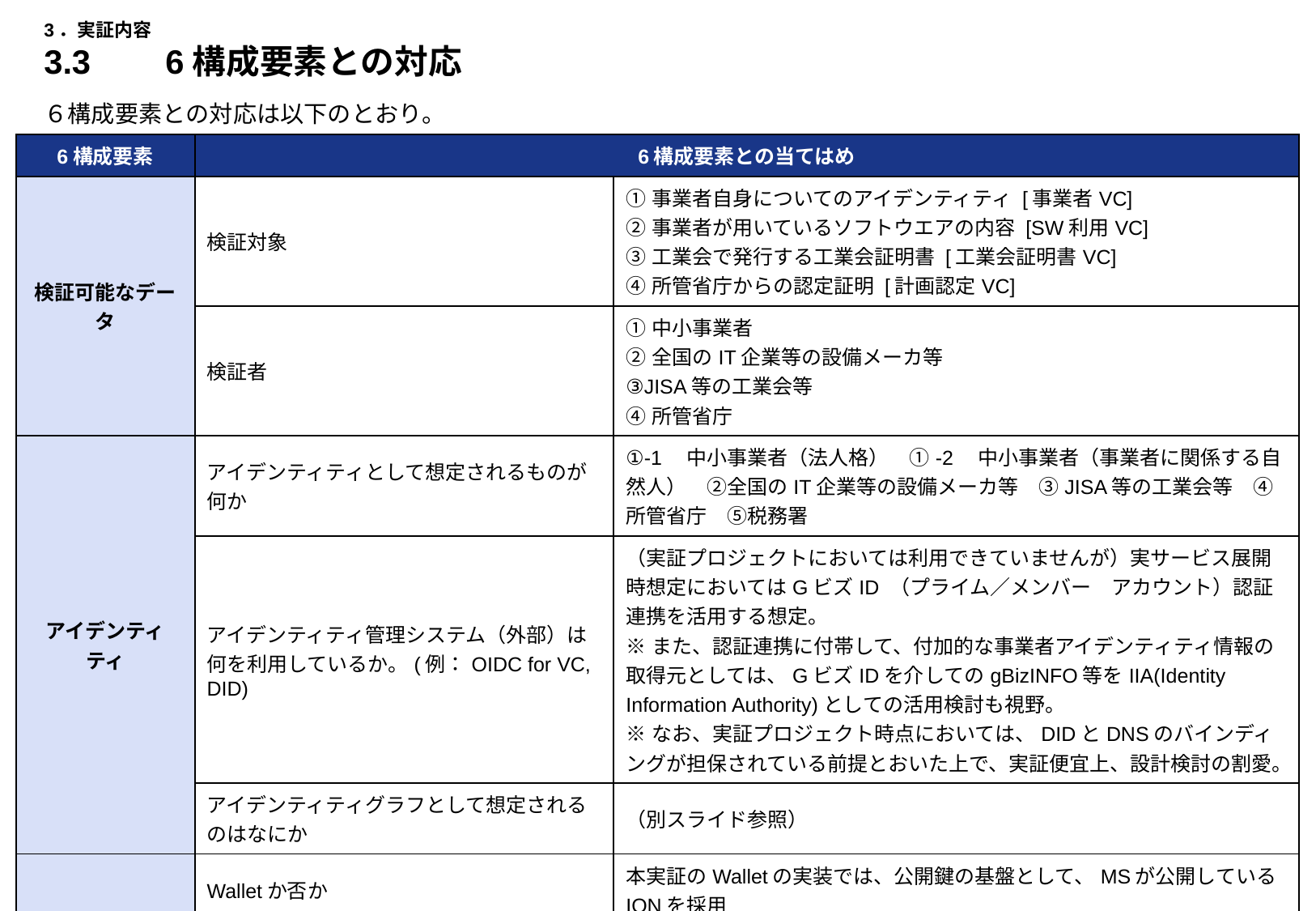

# 3．実証内容 3.3	6構成要素との対応
６構成要素との対応は以下のとおり。
| 6構成要素 | 6構成要素との当てはめ |  |
| --- | --- | --- |
| 検証可能なデータ | 検証対象 | ①事業者自身についてのアイデンティティ [事業者VC] ②事業者が用いているソフトウエアの内容 [SW利用VC] ③工業会で発行する工業会証明書 [工業会証明書VC] ④所管省庁からの認定証明 [計画認定VC] |
|  | 検証者 | ①中小事業者 ②全国のIT企業等の設備メーカ等 ③JISA等の工業会等 ④所管省庁 |
| アイデンティティ | アイデンティティとして想定されるものが何か | ①-1　中小事業者（法人格）　①-2　中小事業者（事業者に関係する自然人）　②全国のIT企業等の設備メーカ等　③JISA等の工業会等　④所管省庁　⑤税務署 |
|  | アイデンティティ管理システム（外部）は何を利用しているか。(例：OIDC for VC, DID) | （実証プロジェクトにおいては利用できていませんが）実サービス展開時想定においてはGビズID （プライム／メンバー　アカウント）認証連携を活用する想定。 ※また、認証連携に付帯して、付加的な事業者アイデンティティ情報の取得元としては、GビズIDを介してのgBizINFO等をIIA(Identity Information Authority)としての活用検討も視野。 ※なお、実証プロジェクト時点においては、DIDとDNSのバインディングが担保されている前提とおいた上で、実証便宜上、設計検討の割愛。 |
|  | アイデンティティグラフとして想定されるのはなにか | （別スライド参照） |
| ノード | Walletか否か | 本実証のWalletの実装では、公開鍵の基盤として、MSが公開しているIONを採用 |
|  | 合意形成がされているか、されている場合その手段 | 提示先の確認などを以て合意とみなしているため、明確に形成できる合意事項がない。 |
|  | データのやりとりをどこに記録するか | データ：VCの発行・検証プロセスにおけるトランザクション情報 記録先：VC発行基盤 [Microsoft Azure] データ：発行されたVCの利用履歴（発行元および検証先） 記録先：法人用ウォレット, 個人用ウォレット |